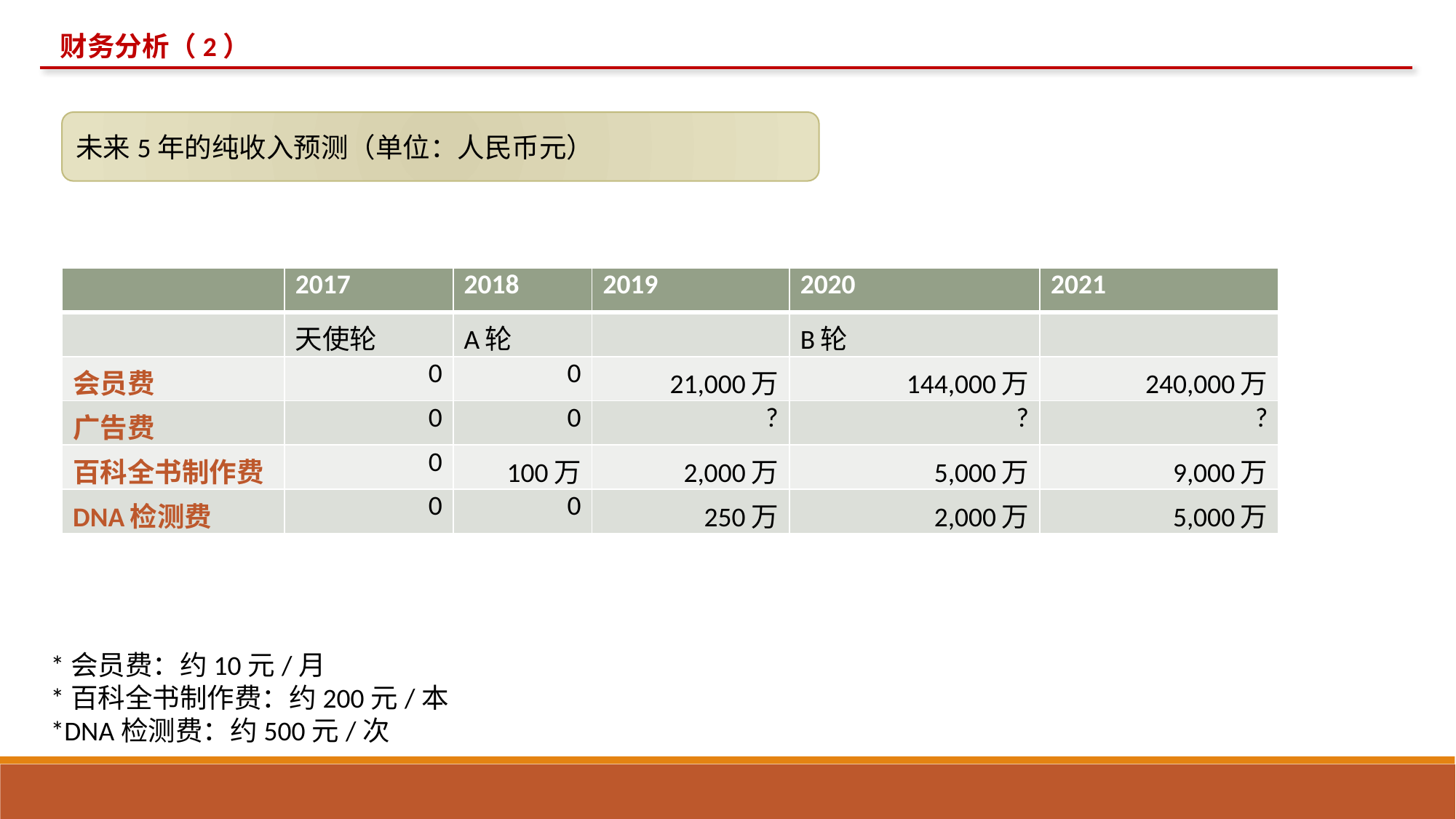

财务分析（2）
未来5年的纯收入预测（单位：人民币元）
|  | 2017 | 2018 | 2019 | 2020 | 2021 |
| --- | --- | --- | --- | --- | --- |
|  | 天使轮 | A轮 |  | B轮 |  |
| 会员费 | 0 | 0 | 21,000万 | 144,000万 | 240,000万 |
| 广告费 | 0 | 0 | ? | ? | ? |
| 百科全书制作费 | 0 | 100万 | 2,000万 | 5,000万 | 9,000万 |
| DNA检测费 | 0 | 0 | 250万 | 2,000万 | 5,000万 |
*会员费：约10元/月
*百科全书制作费：约200元/本
*DNA检测费：约500元/次